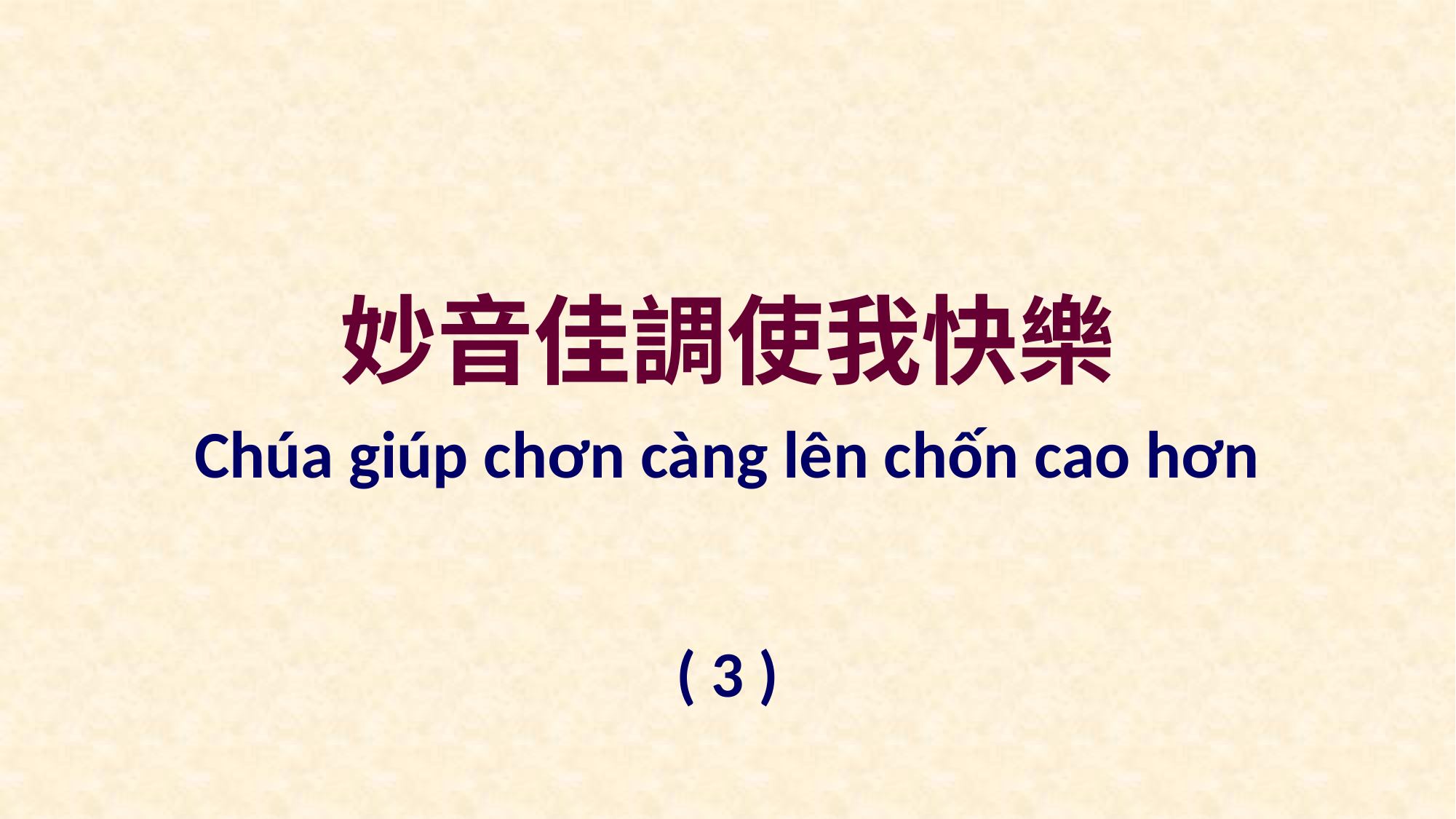

妙音佳調使我快樂
Chúa giúp chơn càng lên chốn cao hơn
( 3 )